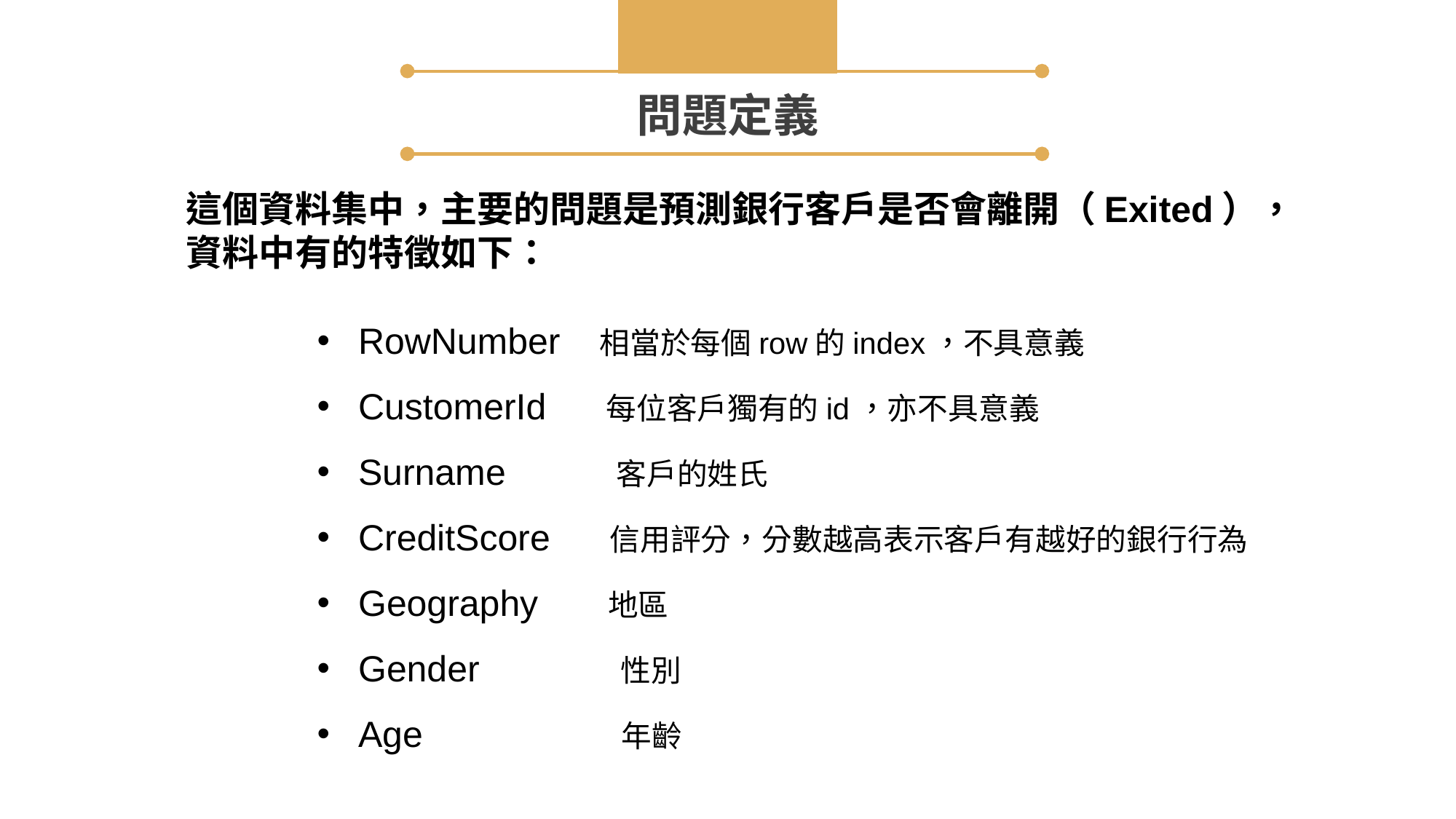

問題定義

這個資料集中，主要的問題是預測銀行客戶是否會離開（Exited），
資料中有的特徵如下：
RowNumber   相當於每個row的index，不具意義
CustomerId     每位客戶獨有的id，亦不具意義
Surname          客戶的姓氏
CreditScore     信用評分，分數越高表示客戶有越好的銀行行為
Geography      地區
Gender             性別
Age                      年齡